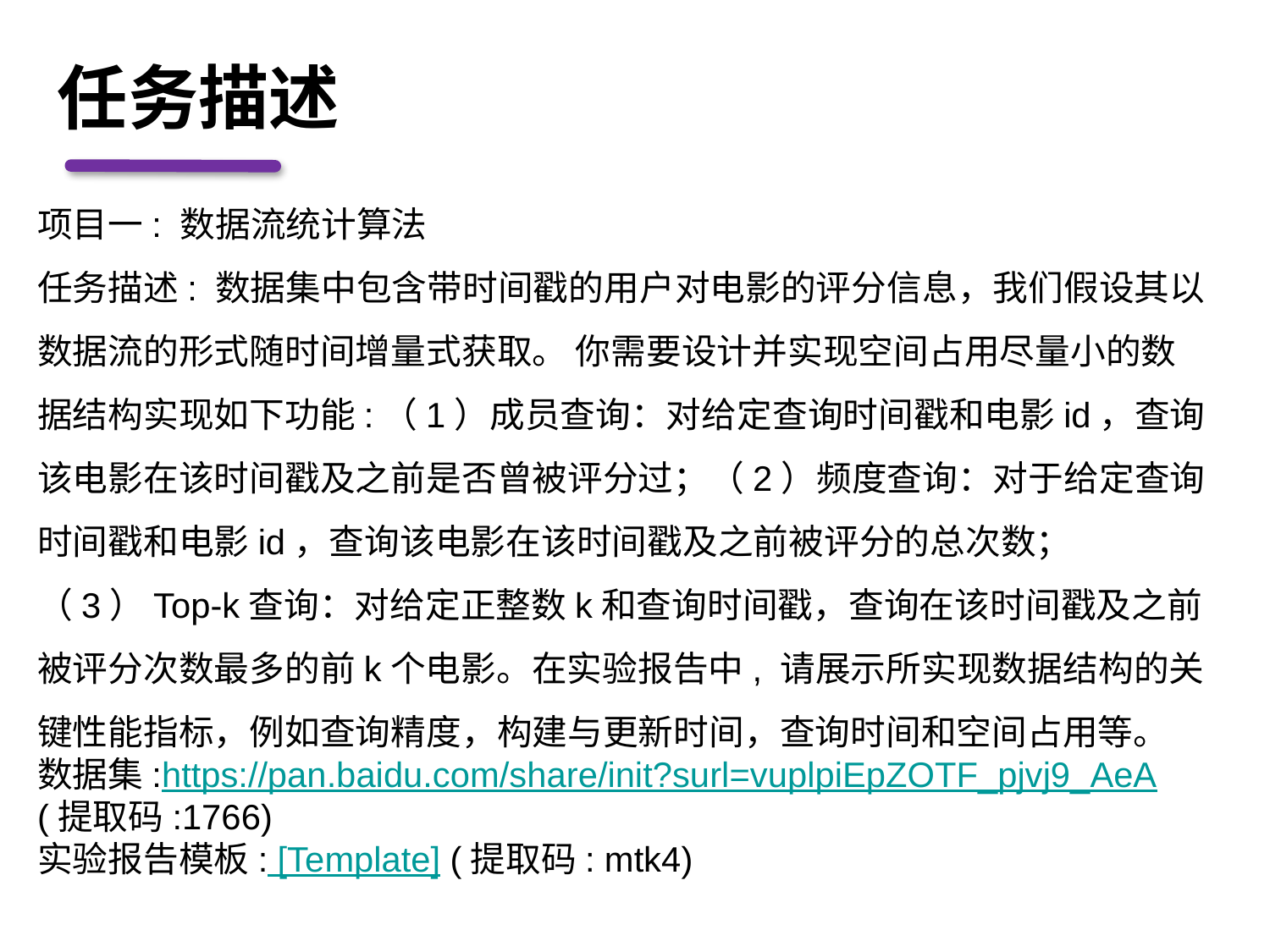

# 任务描述
项目一: 数据流统计算法
任务描述: 数据集中包含带时间戳的用户对电影的评分信息，我们假设其以数据流的形式随时间增量式获取。 你需要设计并实现空间占用尽量小的数据结构实现如下功能:（1）成员查询：对给定查询时间戳和电影id，查询该电影在该时间戳及之前是否曾被评分过；（2）频度查询：对于给定查询时间戳和电影id，查询该电影在该时间戳及之前被评分的总次数；（3）Top-k查询：对给定正整数k和查询时间戳，查询在该时间戳及之前被评分次数最多的前k个电影。在实验报告中, 请展示所实现数据结构的关键性能指标，例如查询精度，构建与更新时间，查询时间和空间占用等。
数据集:https://pan.baidu.com/share/init?surl=vuplpiEpZOTF_pjvj9_AeA(提取码:1766)
实验报告模板: [Template] (提取码: mtk4)